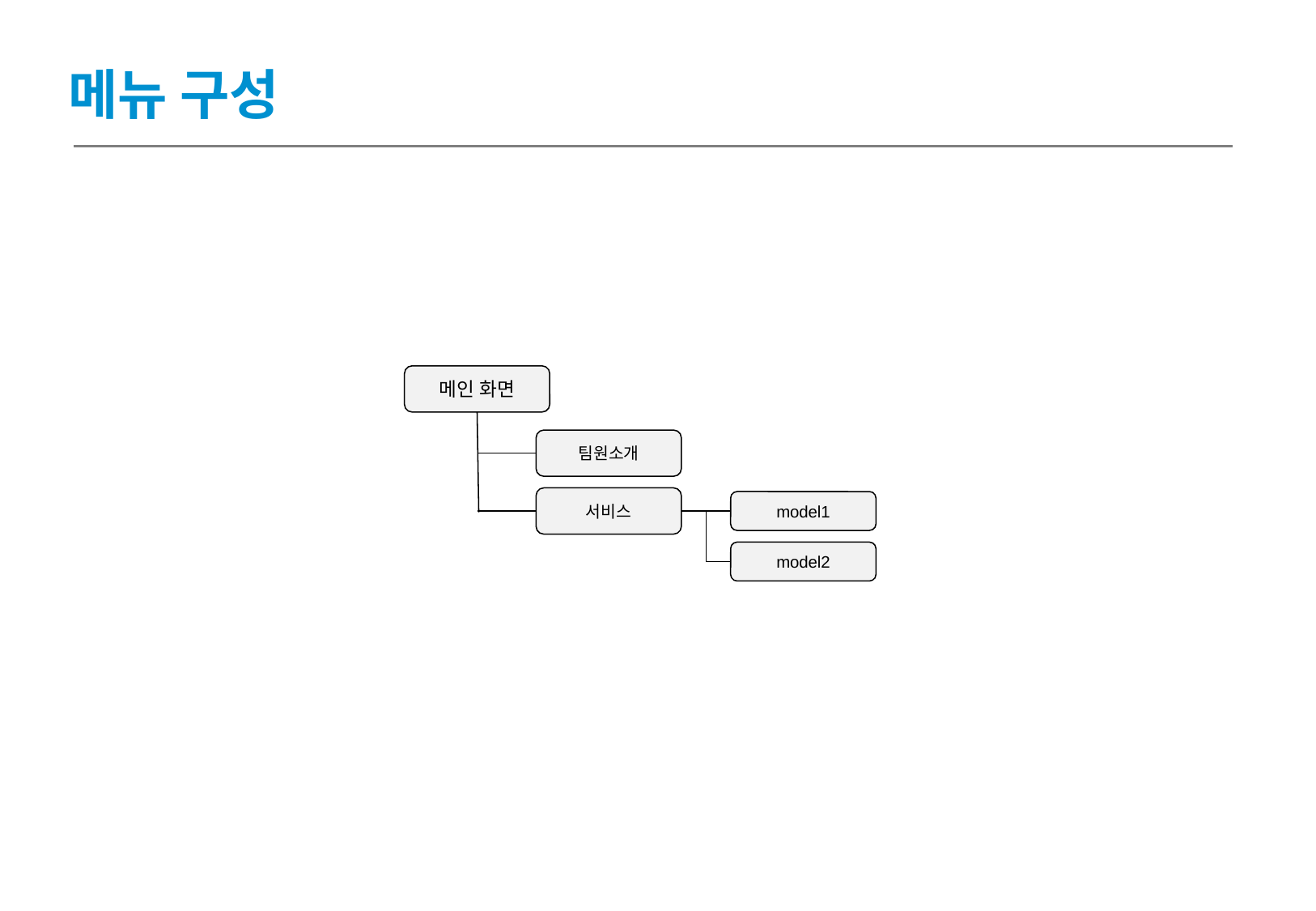

메뉴 구성
메인 화면
팀원소개
서비스
model1
model2